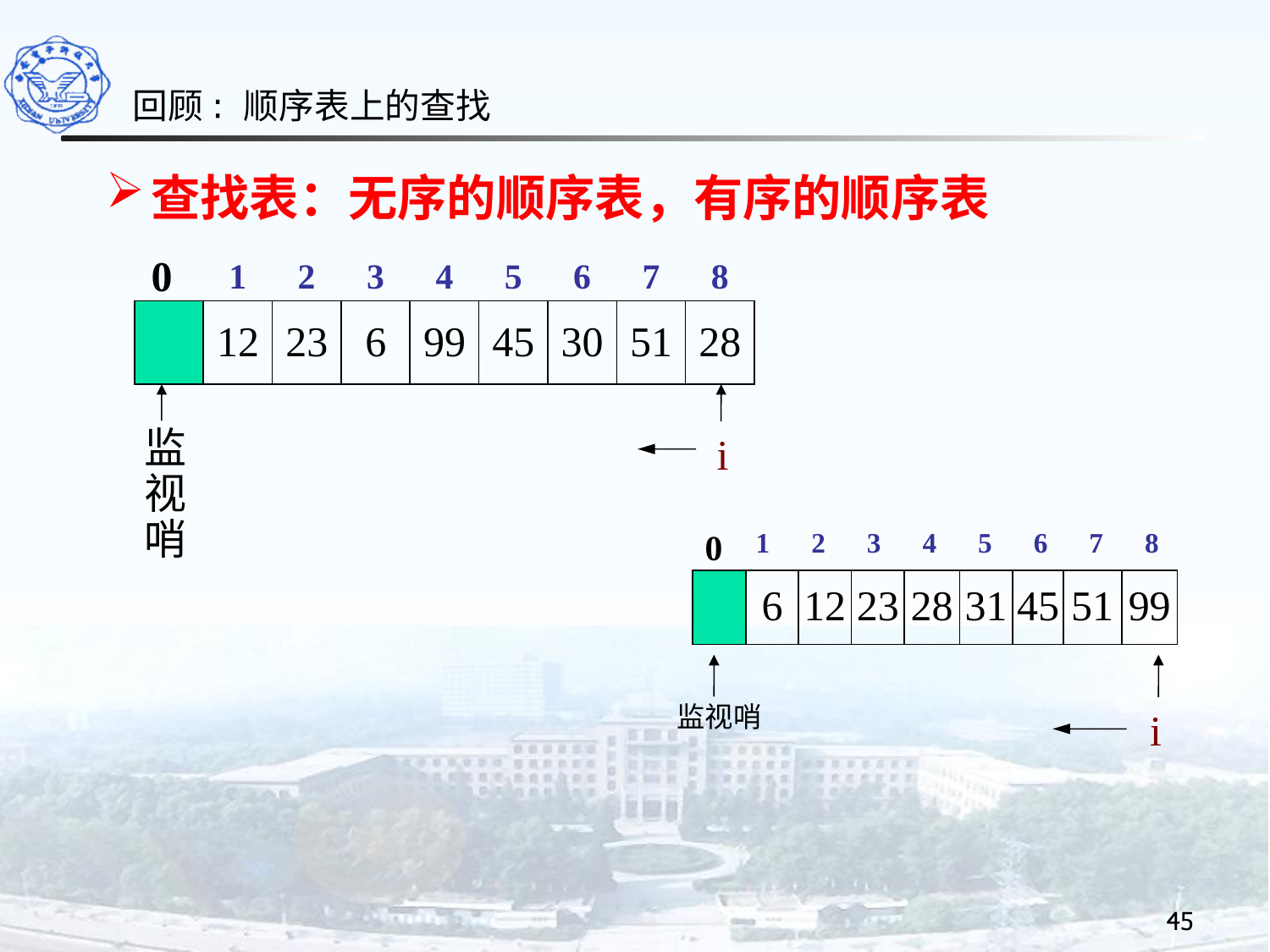

回顾: 顺序表上的查找
查找表：无序的顺序表，有序的顺序表
0
1
2
3
4
5
6
7
8

12
23
6
99
45
30
51
28

监视哨
i

1
2
3
4
5
6
7
8
0

6
12
23
28
31
45
51
99

监视哨
i

45